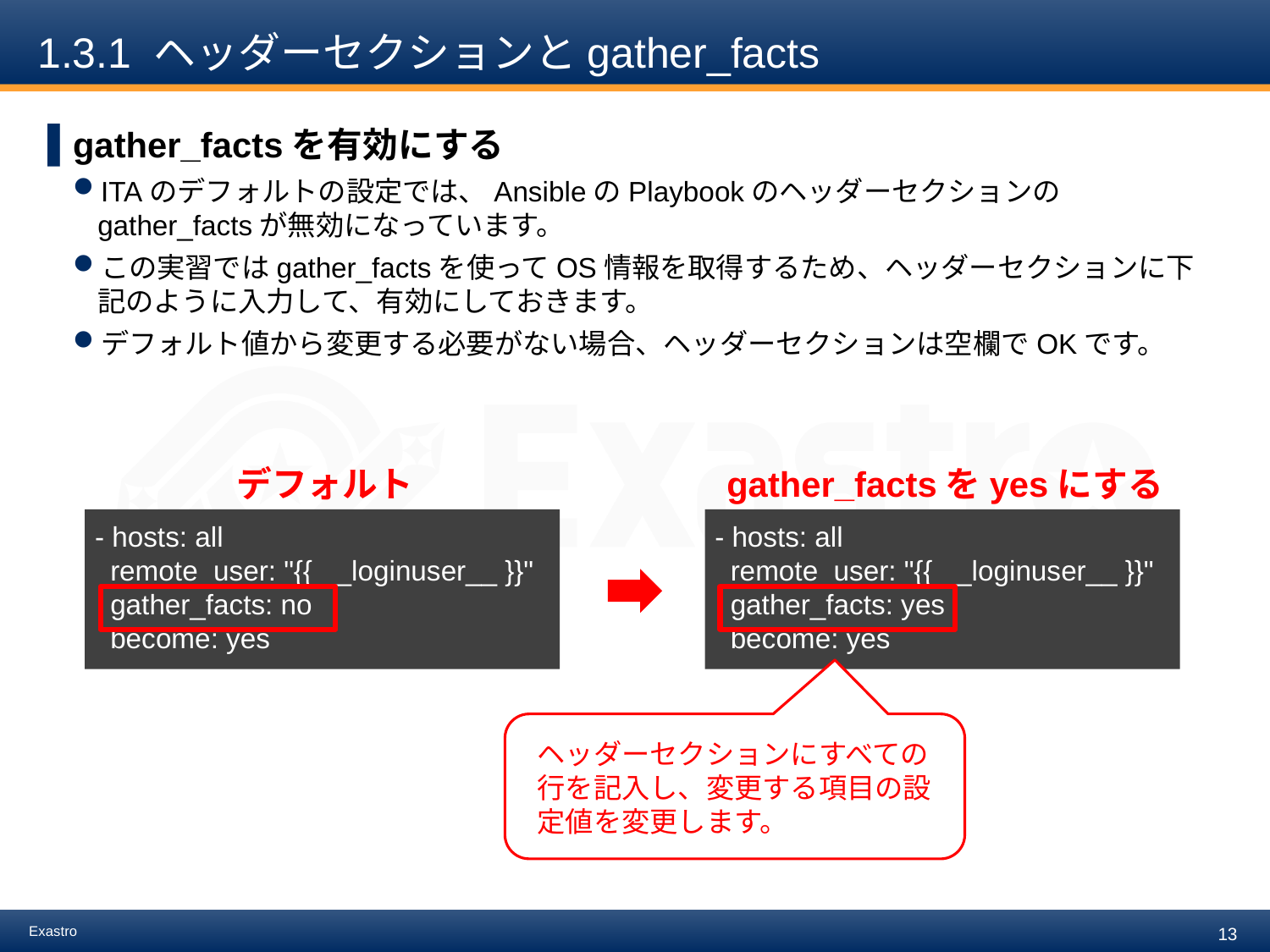

# 1.3.1 ヘッダーセクションとgather_facts
gather_factsを有効にする
ITAのデフォルトの設定では、AnsibleのPlaybookのヘッダーセクションのgather_factsが無効になっています。
この実習ではgather_factsを使ってOS情報を取得するため、ヘッダーセクションに下記のように入力して、有効にしておきます。
デフォルト値から変更する必要がない場合、ヘッダーセクションは空欄でOKです。

gather_factsをyesにする
デフォルト
- hosts: all
  remote_user: "{{ __loginuser__ }}"
  gather_facts: no
  become: yes
- hosts: all
  remote_user: "{{ __loginuser__ }}"
  gather_facts: yes
  become: yes

ヘッダーセクションにすべての行を記入し、変更する項目の設定値を変更します。